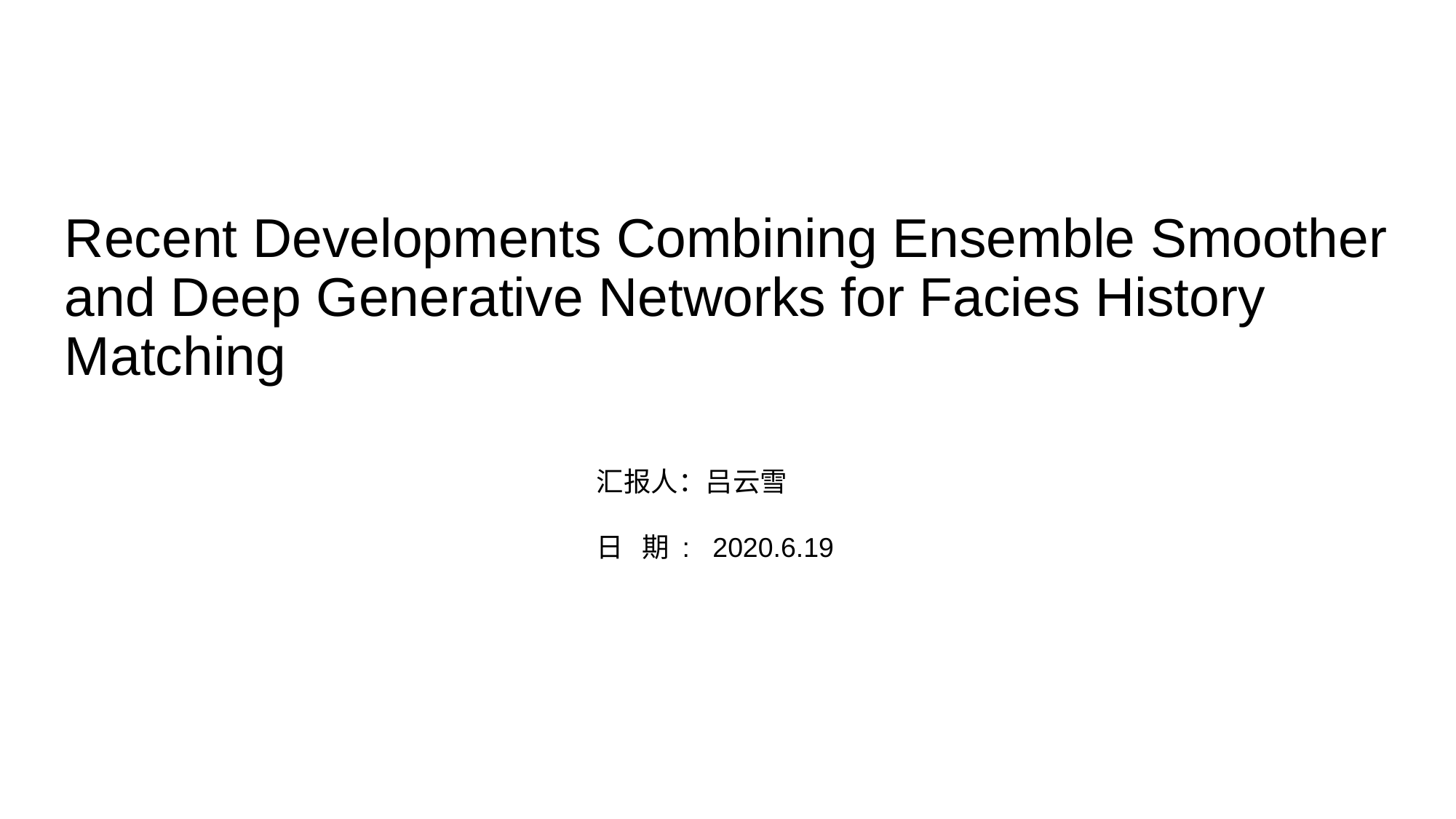

# Recent Developments Combining Ensemble Smoother and Deep Generative Networks for Facies History Matching
汇报人：吕云雪

日   期 :   2020.6.19